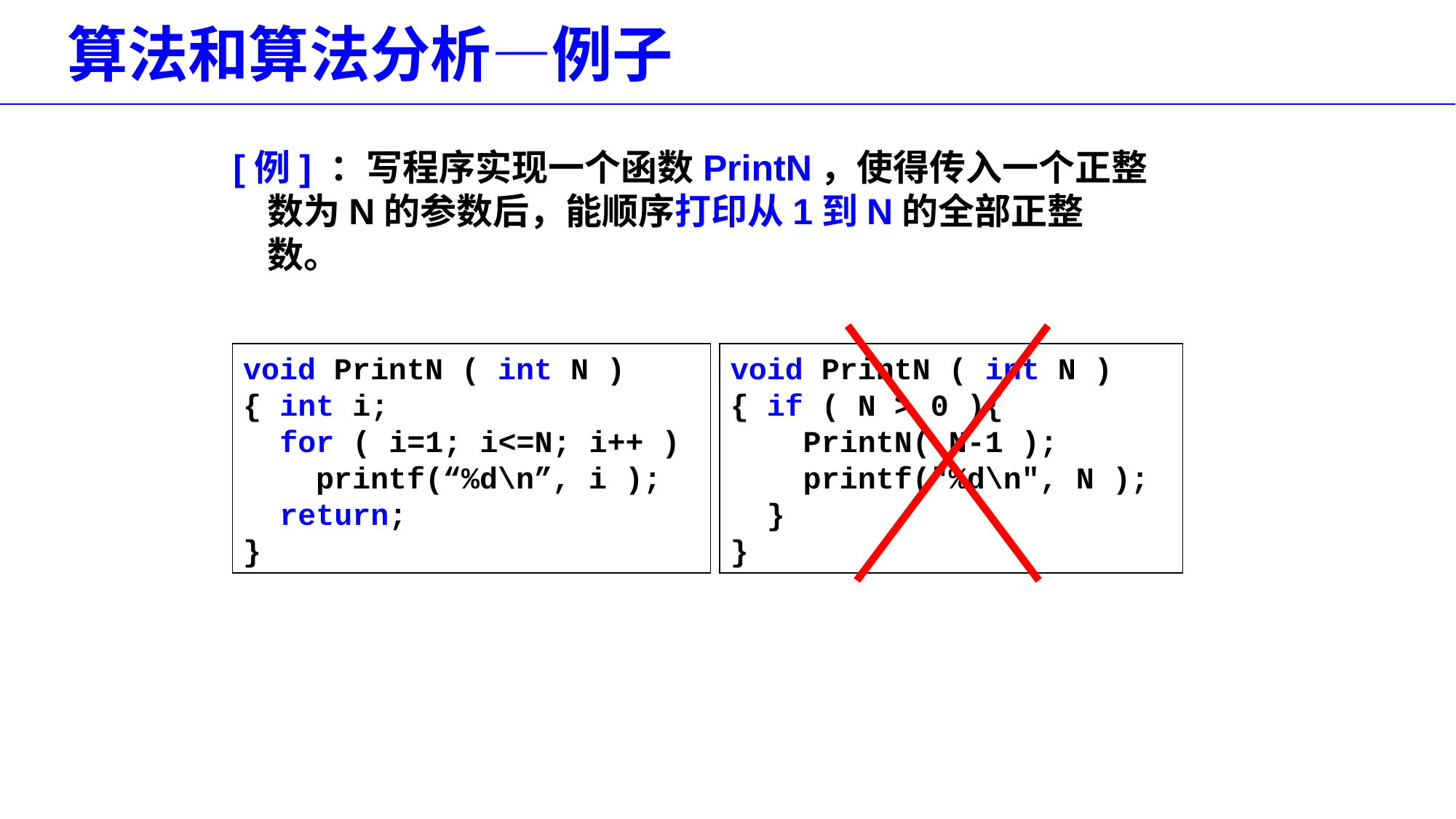

# 算法和算法分析—例子
[例] ：写程序实现一个函数PrintN，使得传入一个正整数为N的参数后，能顺序打印从1到N的全部正整数。

void PrintN ( int N )
{ int i;
  for ( i=1; i<=N; i++ )
    printf(“%d\n”, i );
  return;
}
void PrintN ( int N )
{ if ( N > 0 ){
    PrintN( N-1 );
    printf("%d\n", N );
  }
}
12